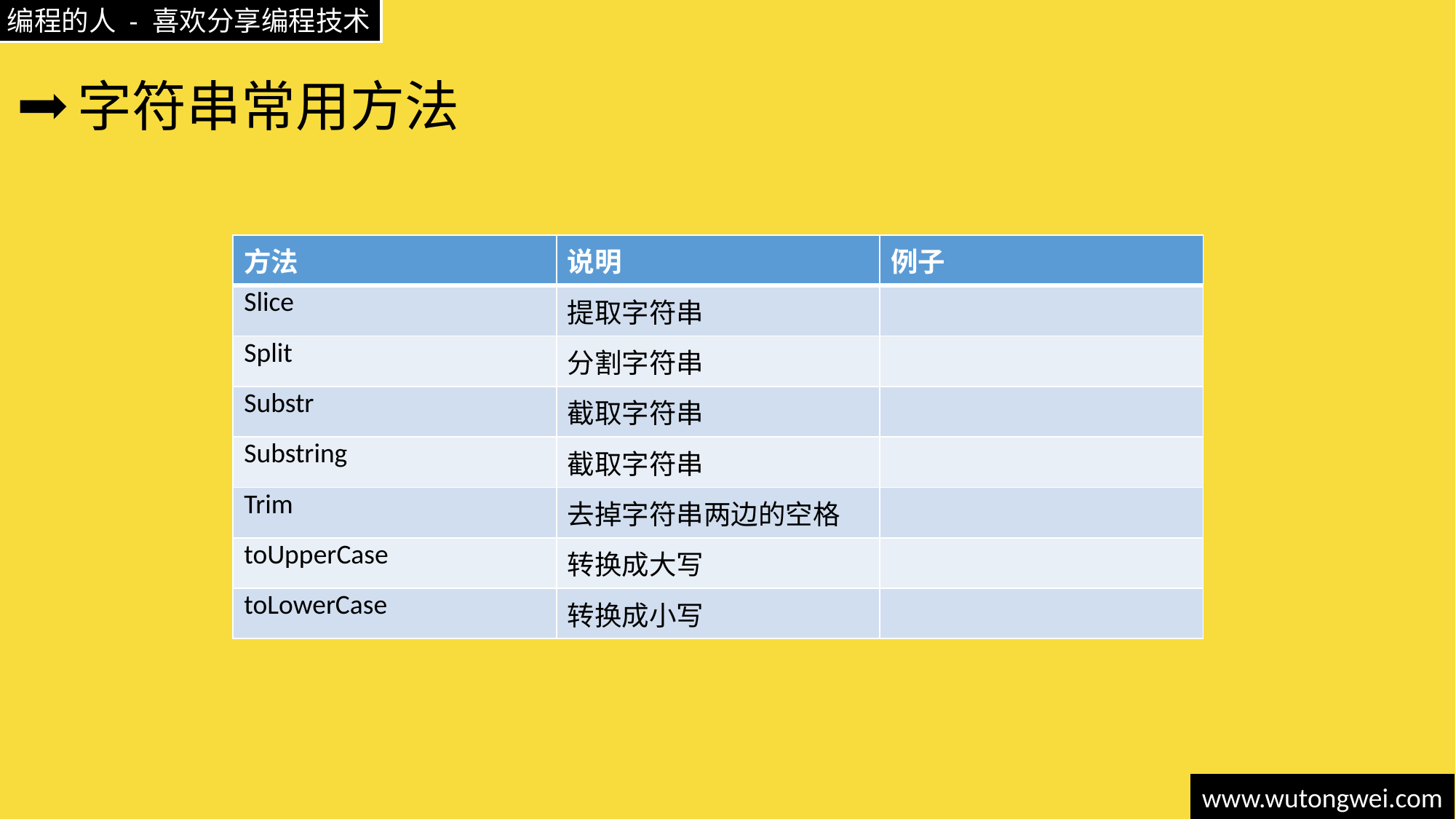

# 字符串常用方法
| 方法 | 说明 | 例子 |
| --- | --- | --- |
| Slice | 提取字符串 |  |
| Split | 分割字符串 |  |
| Substr | 截取字符串 |  |
| Substring | 截取字符串 |  |
| Trim | 去掉字符串两边的空格 |  |
| toUpperCase | 转换成大写 |  |
| toLowerCase | 转换成小写 |  |